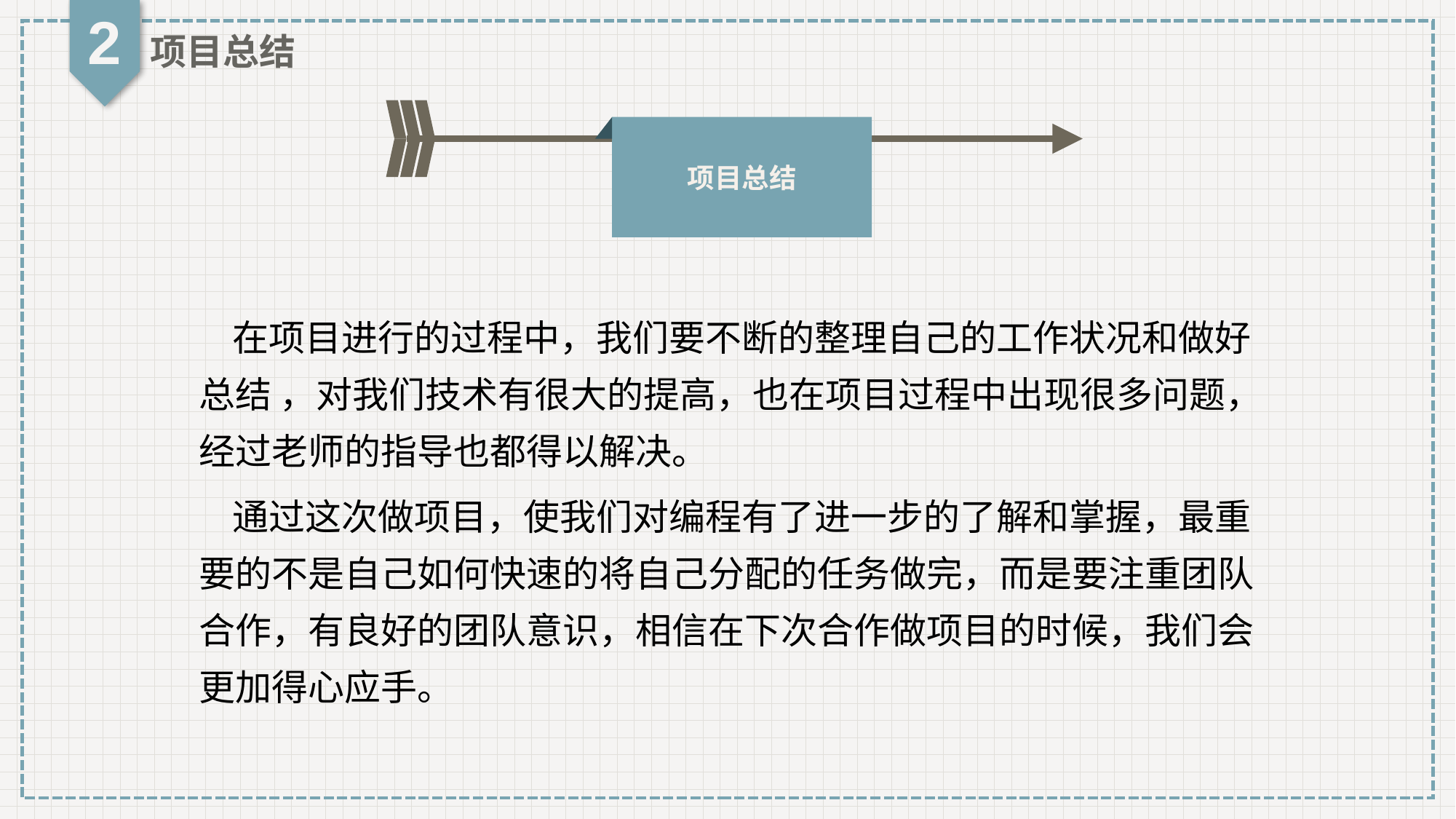

2
项目总结

项目总结
   在项目进行的过程中，我们要不断的整理自己的工作状况和做好总结 ，对我们技术有很大的提高，也在项目过程中出现很多问题，经过老师的指导也都得以解决。
   通过这次做项目，使我们对编程有了进一步的了解和掌握，最重要的不是自己如何快速的将自己分配的任务做完，而是要注重团队合作，有良好的团队意识，相信在下次合作做项目的时候，我们会更加得心应手。